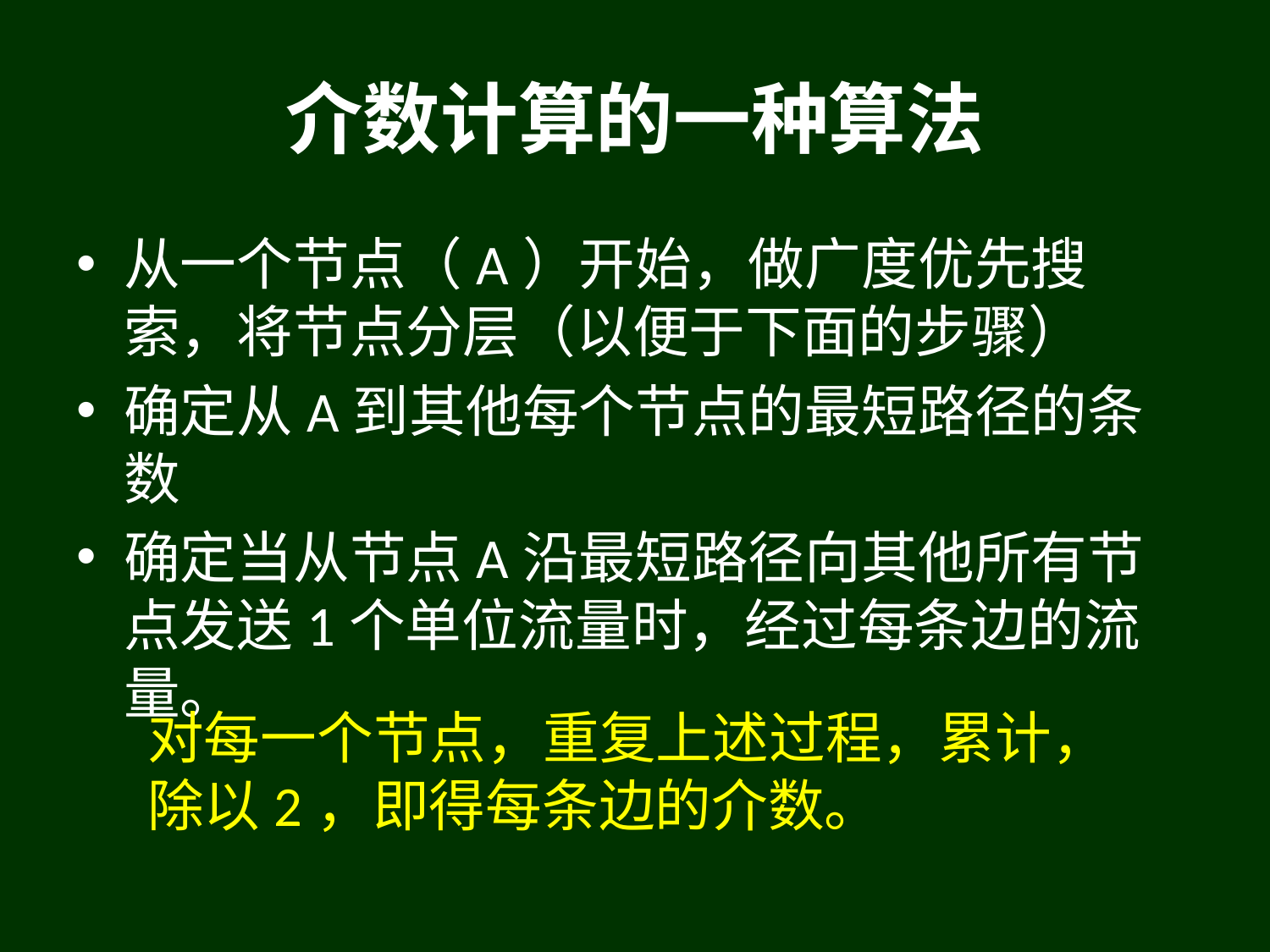

# 介数计算的一种算法
从一个节点（A）开始，做广度优先搜索，将节点分层（以便于下面的步骤）
确定从A到其他每个节点的最短路径的条数
确定当从节点A沿最短路径向其他所有节点发送1个单位流量时，经过每条边的流量。
对每一个节点，重复上述过程，累计，除以2，即得每条边的介数。